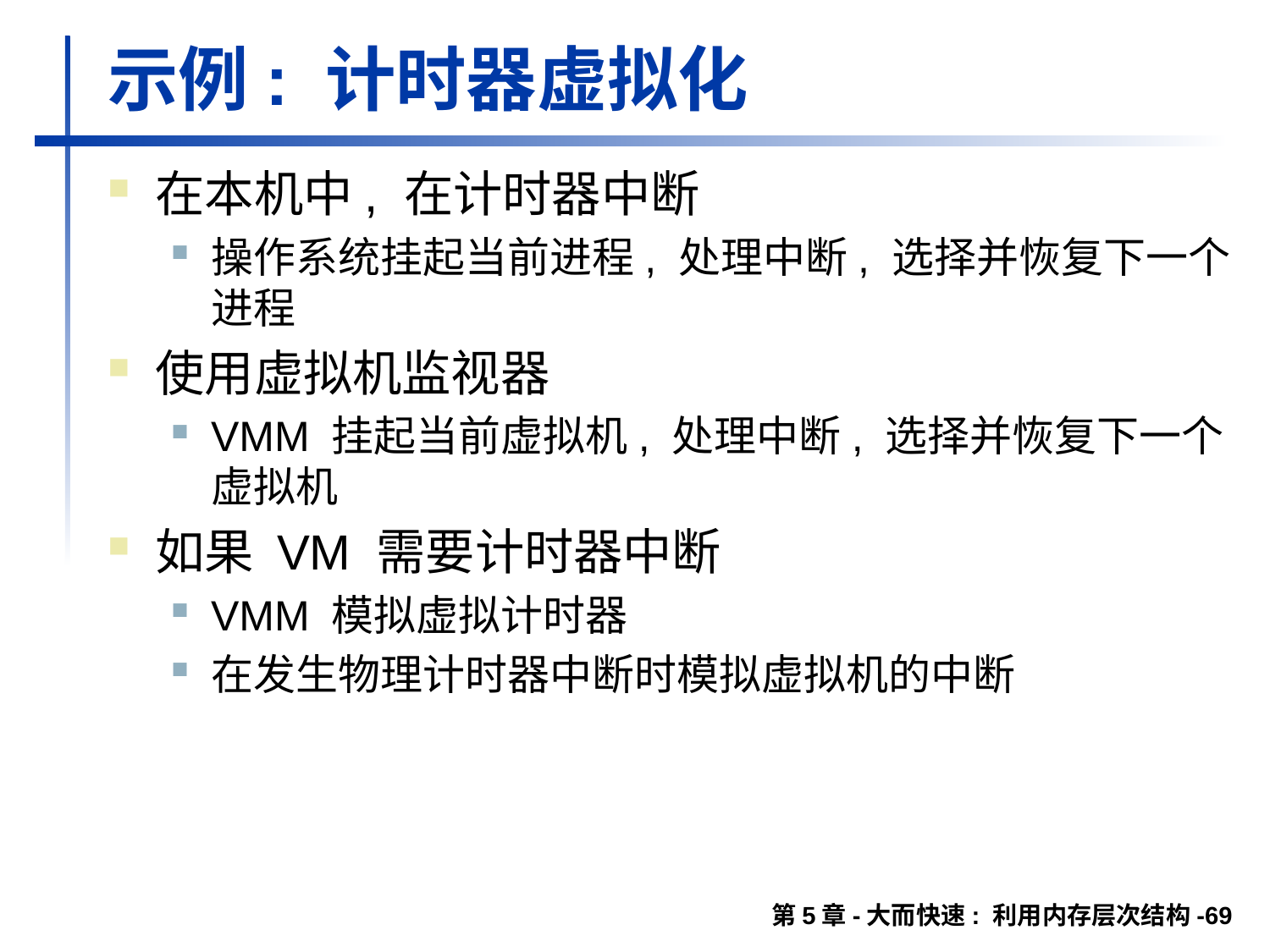

# 示例: 计时器虚拟化
在本机中, 在计时器中断
操作系统挂起当前进程, 处理中断, 选择并恢复下一个进程
使用虚拟机监视器
VMM 挂起当前虚拟机, 处理中断, 选择并恢复下一个虚拟机
如果 VM 需要计时器中断
VMM 模拟虚拟计时器
在发生物理计时器中断时模拟虚拟机的中断
第5章-大而快速: 利用内存层次结构-69